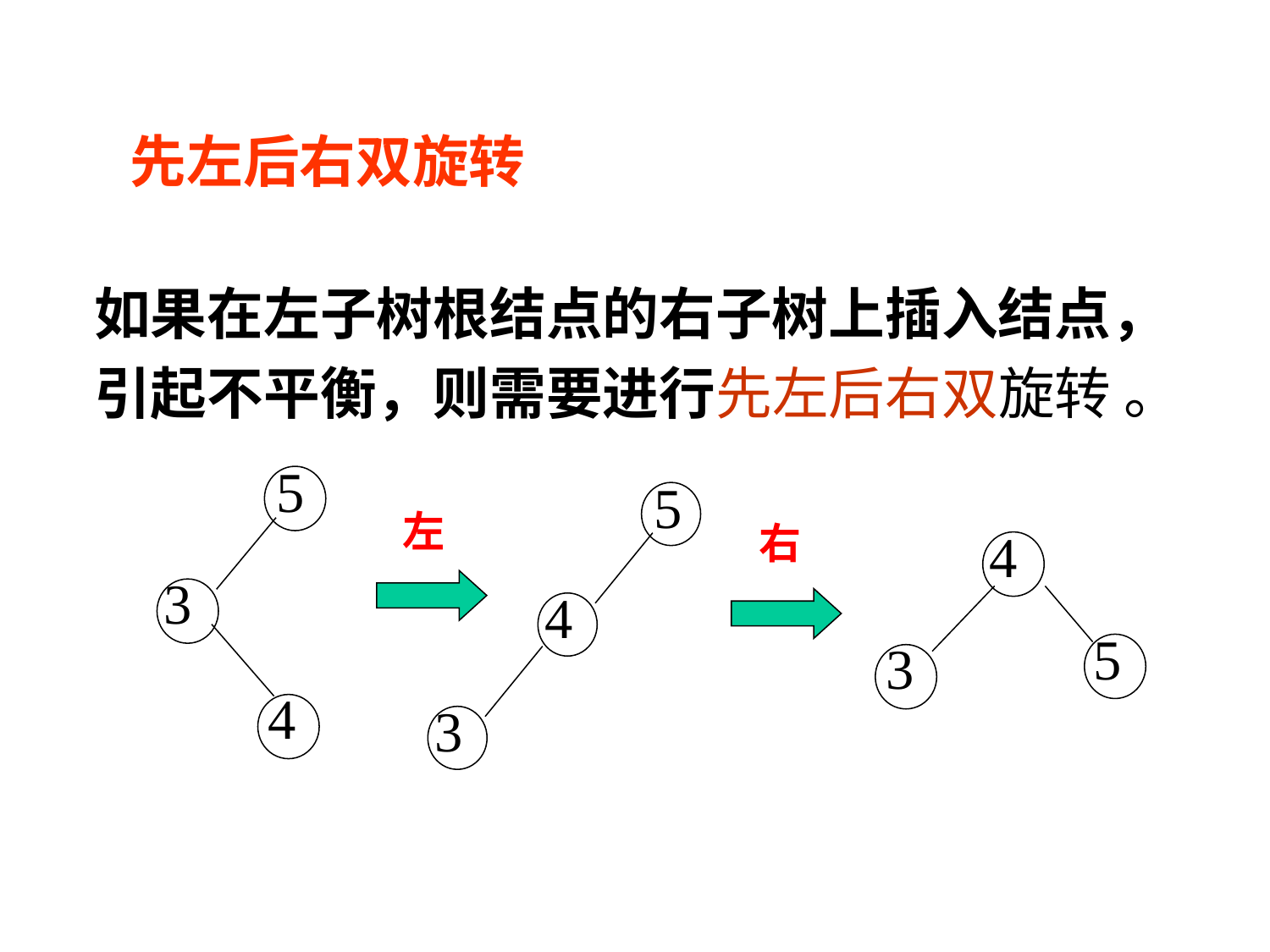

# 先左后右双旋转
如果在左子树根结点的右子树上插入结点，
引起不平衡，则需要进行先左后右双旋转 。
5

5

4

3

左
右
4

5
3

3

4